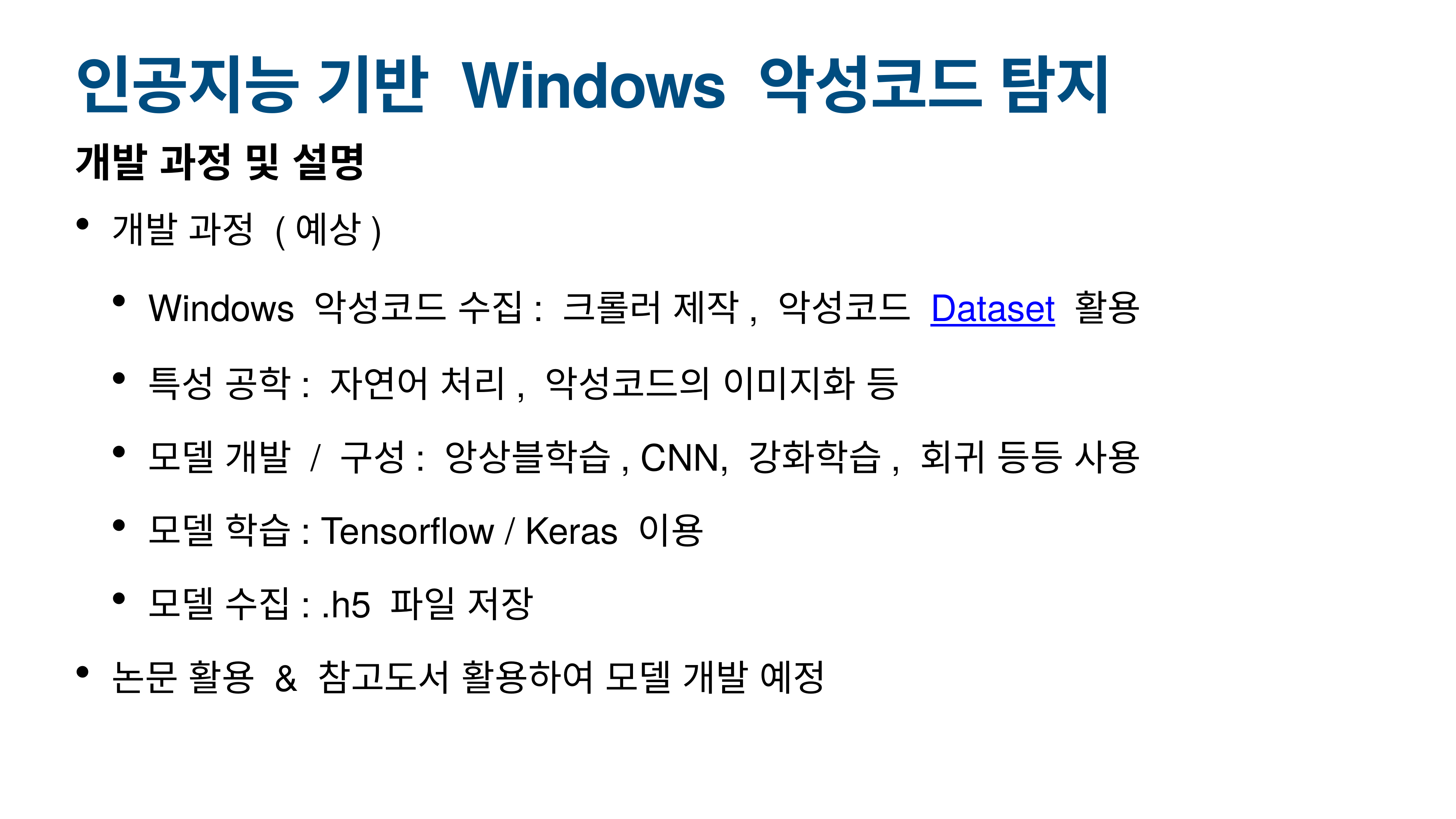

# 인공지능 기반 Windows 악성코드 탐지
개발 과정 및 설명
개발 과정 (예상)
Windows 악성코드 수집: 크롤러 제작, 악성코드 Dataset 활용
특성 공학: 자연어 처리, 악성코드의 이미지화 등
모델 개발 / 구성: 앙상블학습, CNN, 강화학습, 회귀 등등 사용
모델 학습: Tensorflow / Keras 이용
모델 수집: .h5 파일 저장
논문 활용 & 참고도서 활용하여 모델 개발 예정